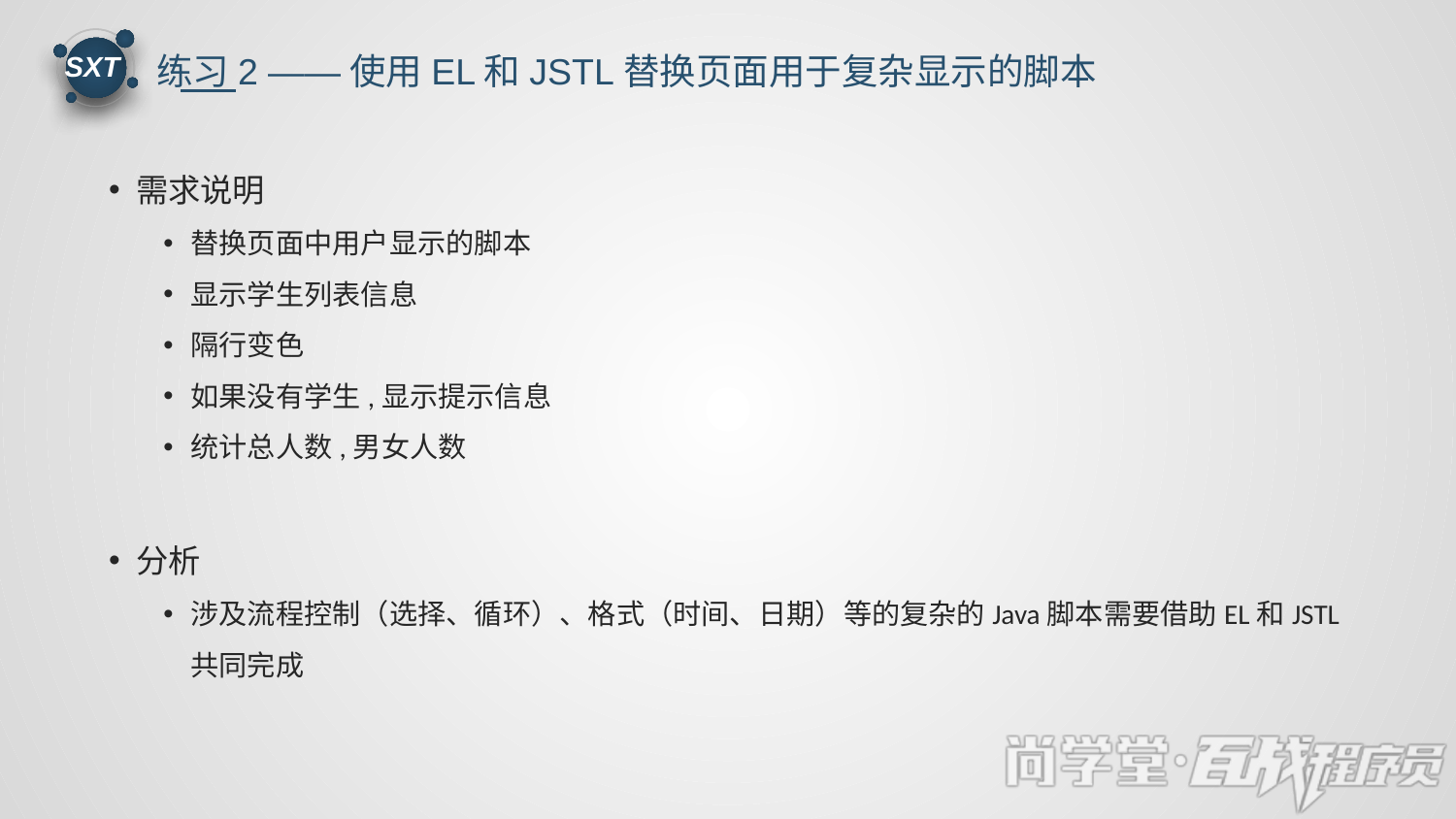

练习2 ——使用EL和JSTL替换页面用于复杂显示的脚本
SXT
需求说明
替换页面中用户显示的脚本
显示学生列表信息
隔行变色
如果没有学生,显示提示信息
统计总人数,男女人数

分析
涉及流程控制（选择、循环）、格式（时间、日期）等的复杂的Java脚本需要借助EL和JSTL共同完成